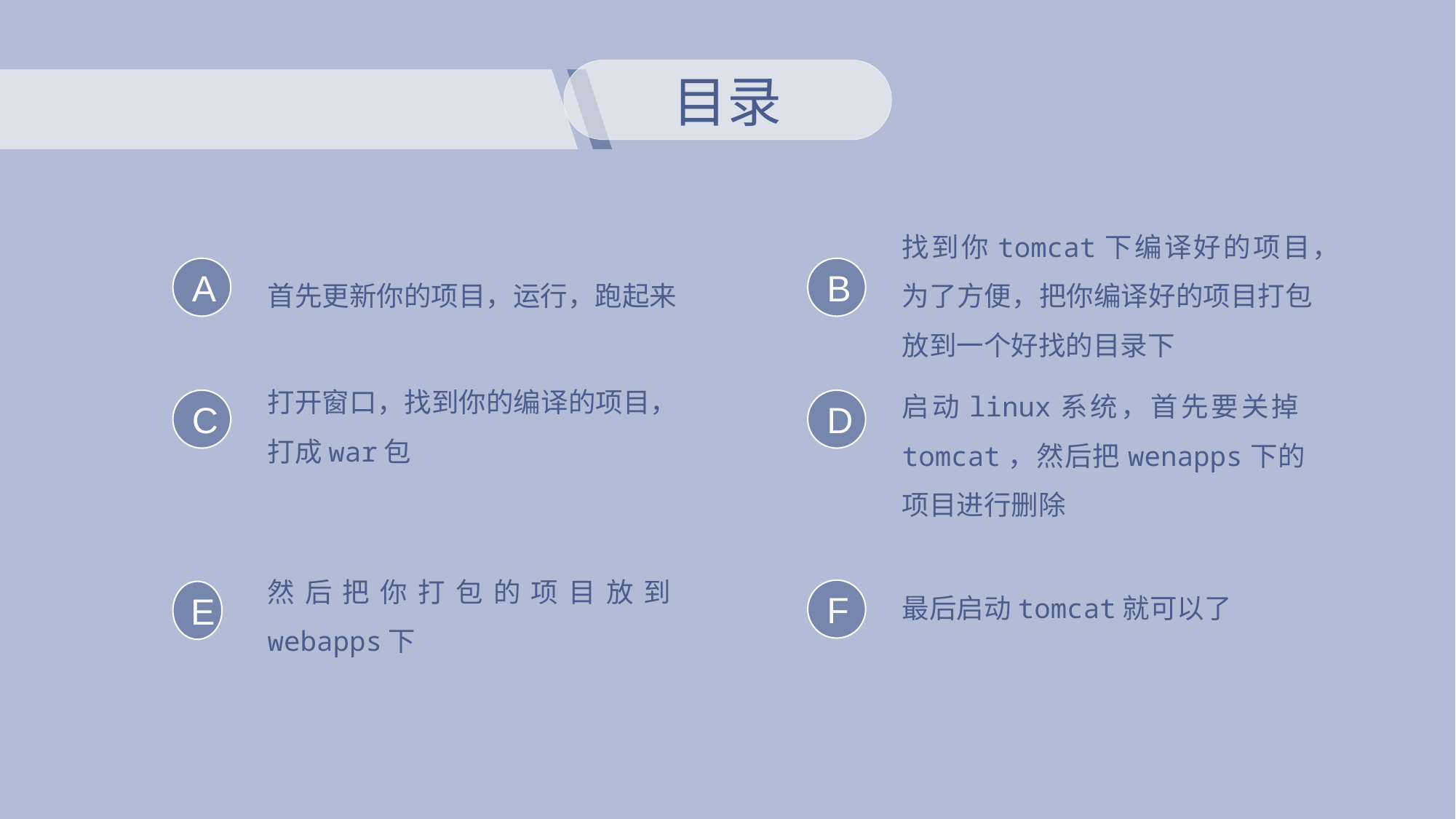

目录
找到你tomcat下编译好的项目，为了方便，把你编译好的项目打包放到一个好找的目录下
首先更新你的项目，运行，跑起来
A
B
打开窗口，找到你的编译的项目，打成war包
启动linux系统，首先要关掉tomcat，然后把wenapps下的项目进行删除
C
D
然后把你打包的项目放到webapps下
最后启动tomcat就可以了
F
E